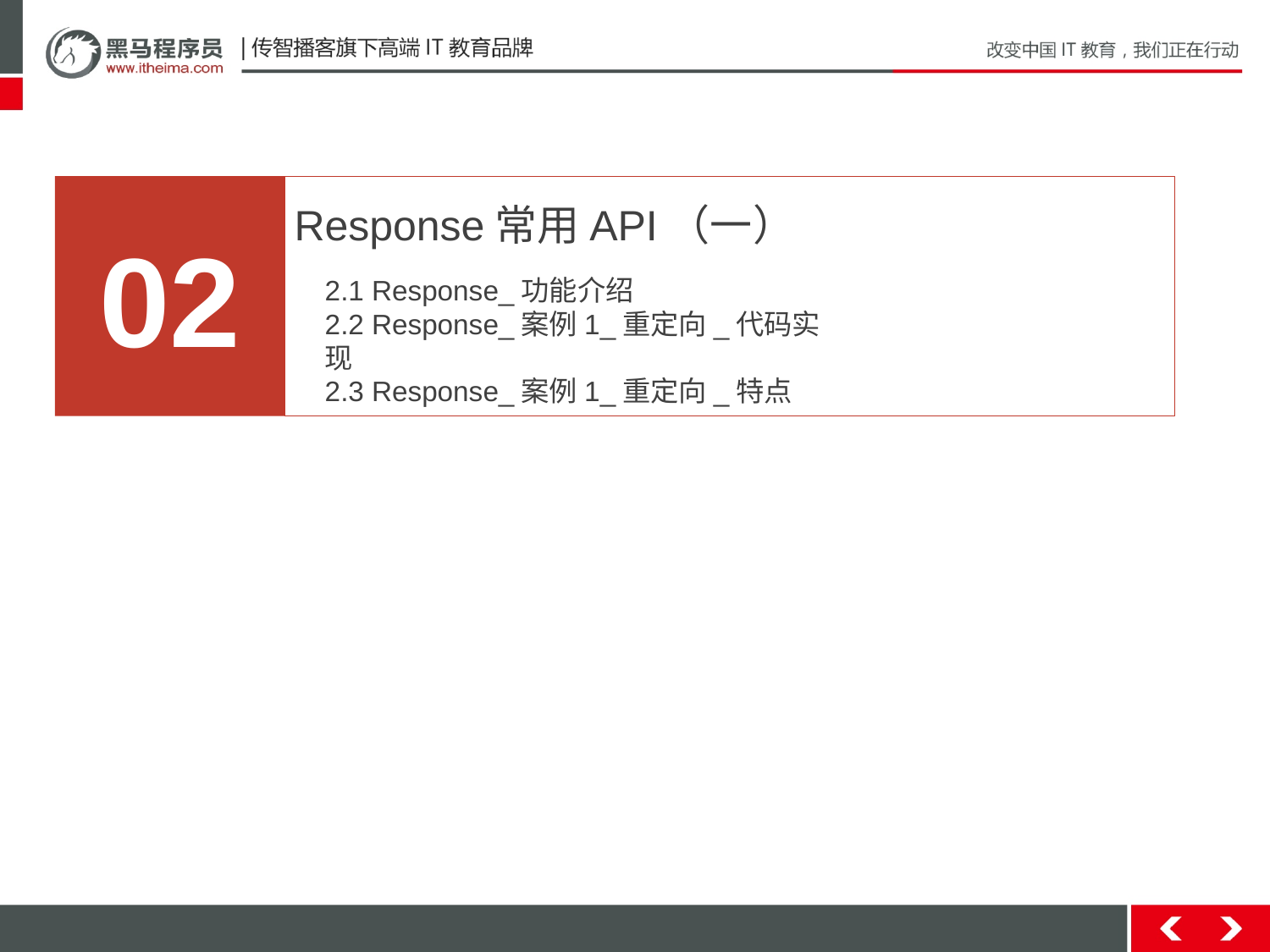

02

Response常用API（一）
2.1 Response_功能介绍
2.2 Response_案例1_重定向_代码实现
2.3 Response_案例1_重定向_特点